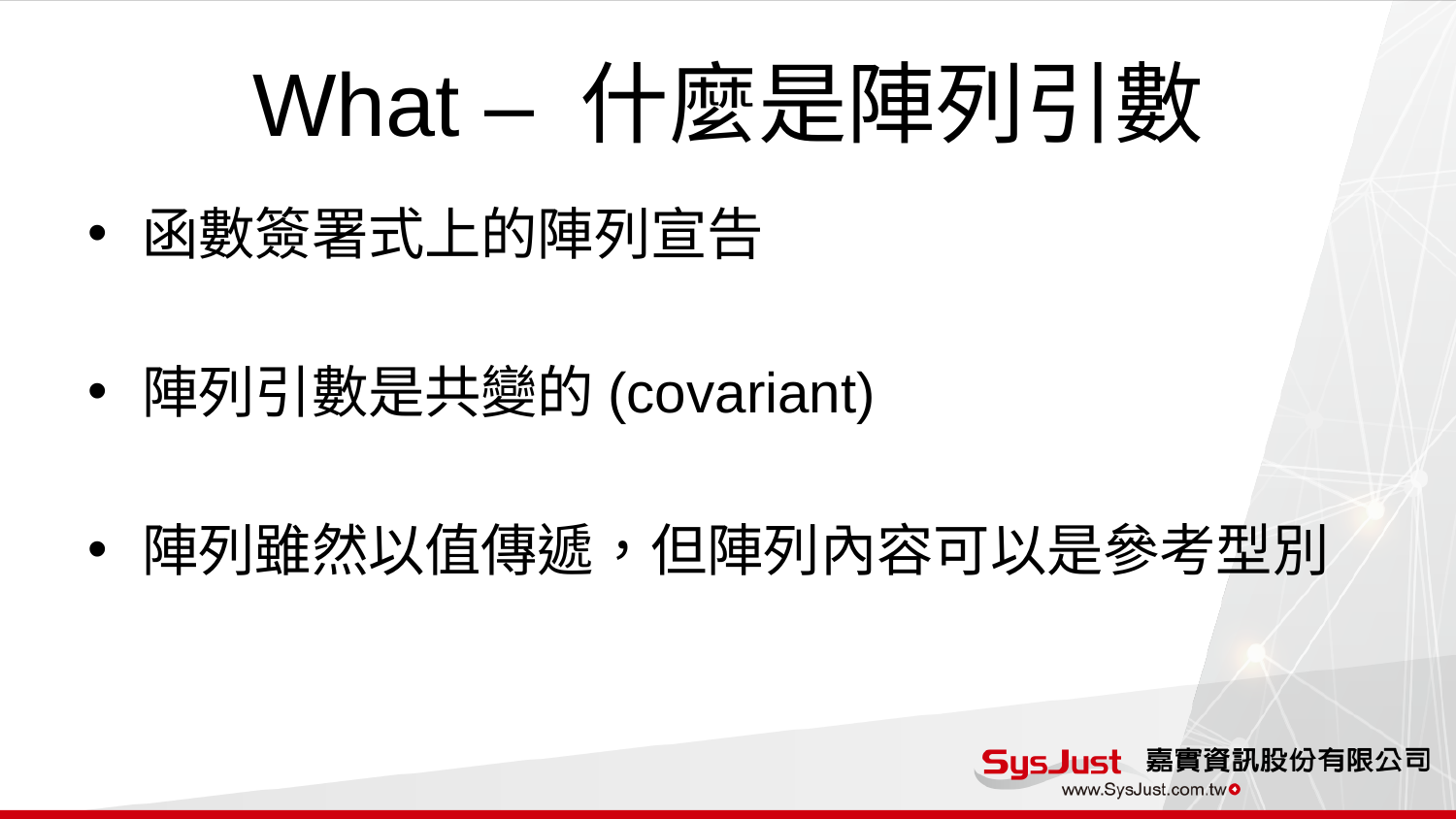

# What – 什麼是陣列引數
函數簽署式上的陣列宣告

陣列引數是共變的(covariant)

陣列雖然以值傳遞，但陣列內容可以是參考型別